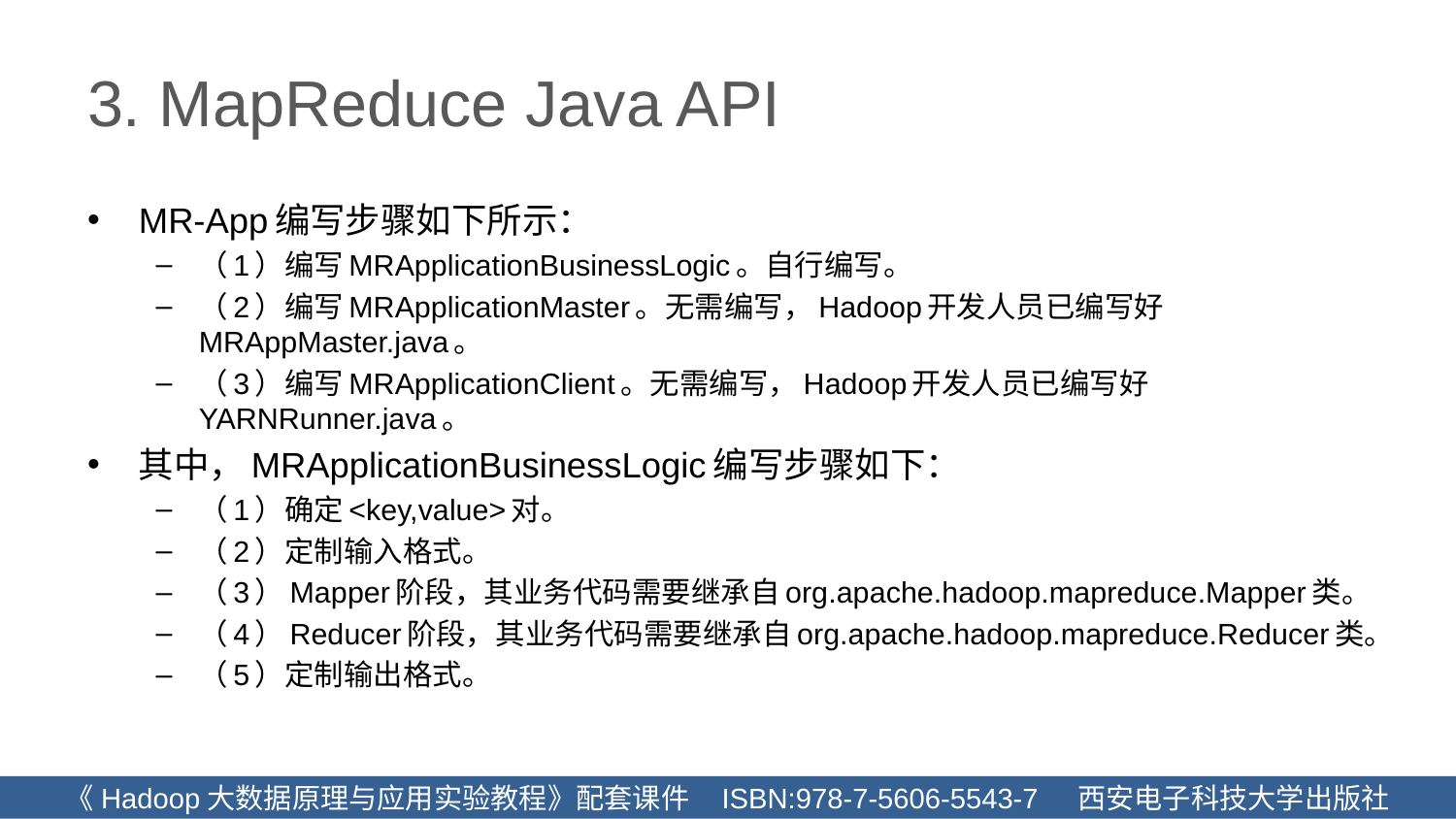

# 3. MapReduce Java API
MR-App编写步骤如下所示：
（1）编写MRApplicationBusinessLogic。自行编写。
（2）编写MRApplicationMaster。无需编写，Hadoop开发人员已编写好MRAppMaster.java。
（3）编写MRApplicationClient。无需编写，Hadoop开发人员已编写好YARNRunner.java。
其中，MRApplicationBusinessLogic编写步骤如下：
（1）确定<key,value>对。
（2）定制输入格式。
（3）Mapper阶段，其业务代码需要继承自org.apache.hadoop.mapreduce.Mapper类。
（4）Reducer阶段，其业务代码需要继承自org.apache.hadoop.mapreduce.Reducer类。
（5）定制输出格式。